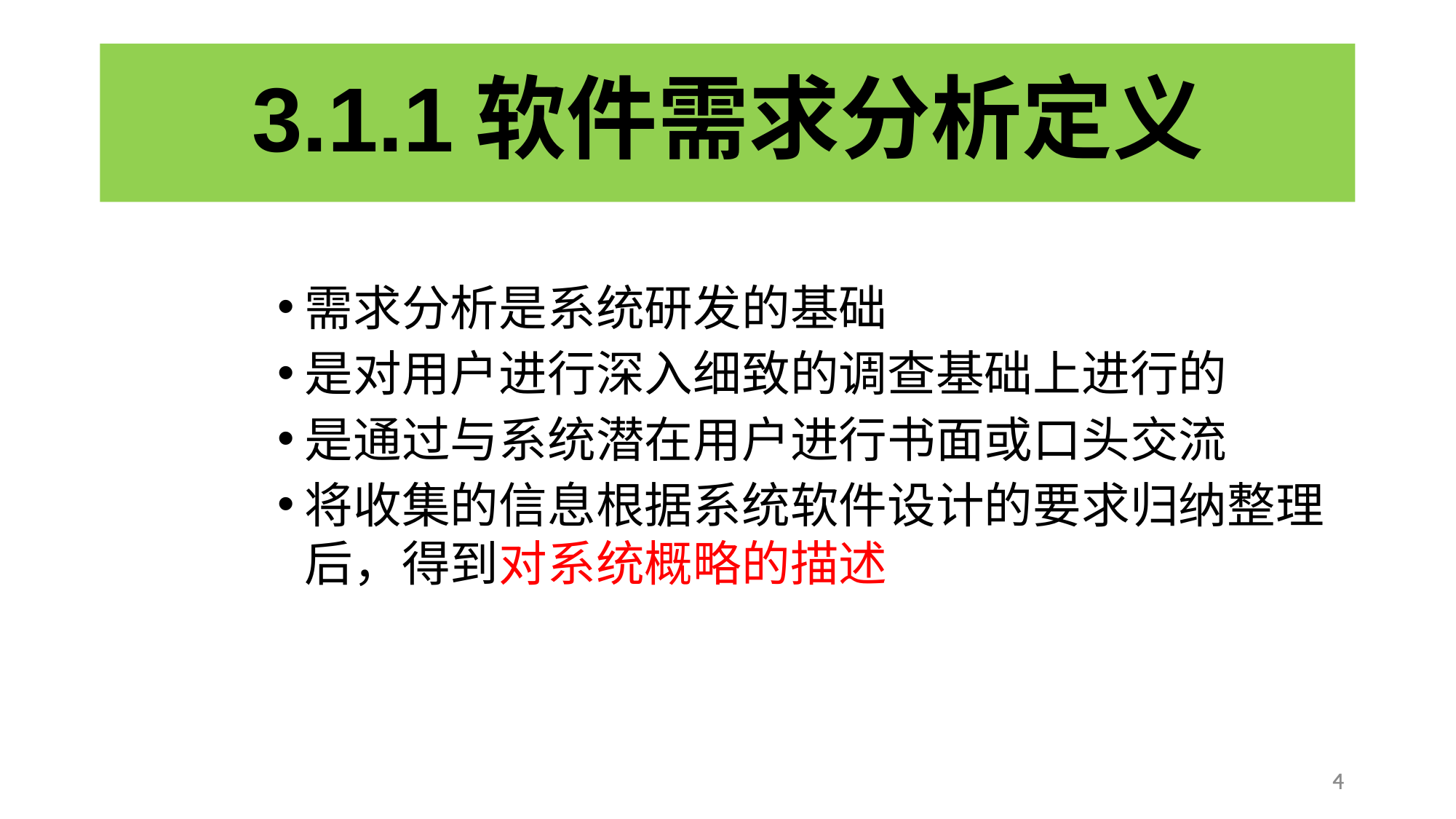

# 3.1.1软件需求分析定义
需求分析是系统研发的基础
是对用户进行深入细致的调查基础上进行的
是通过与系统潜在用户进行书面或口头交流
将收集的信息根据系统软件设计的要求归纳整理后，得到对系统概略的描述
4